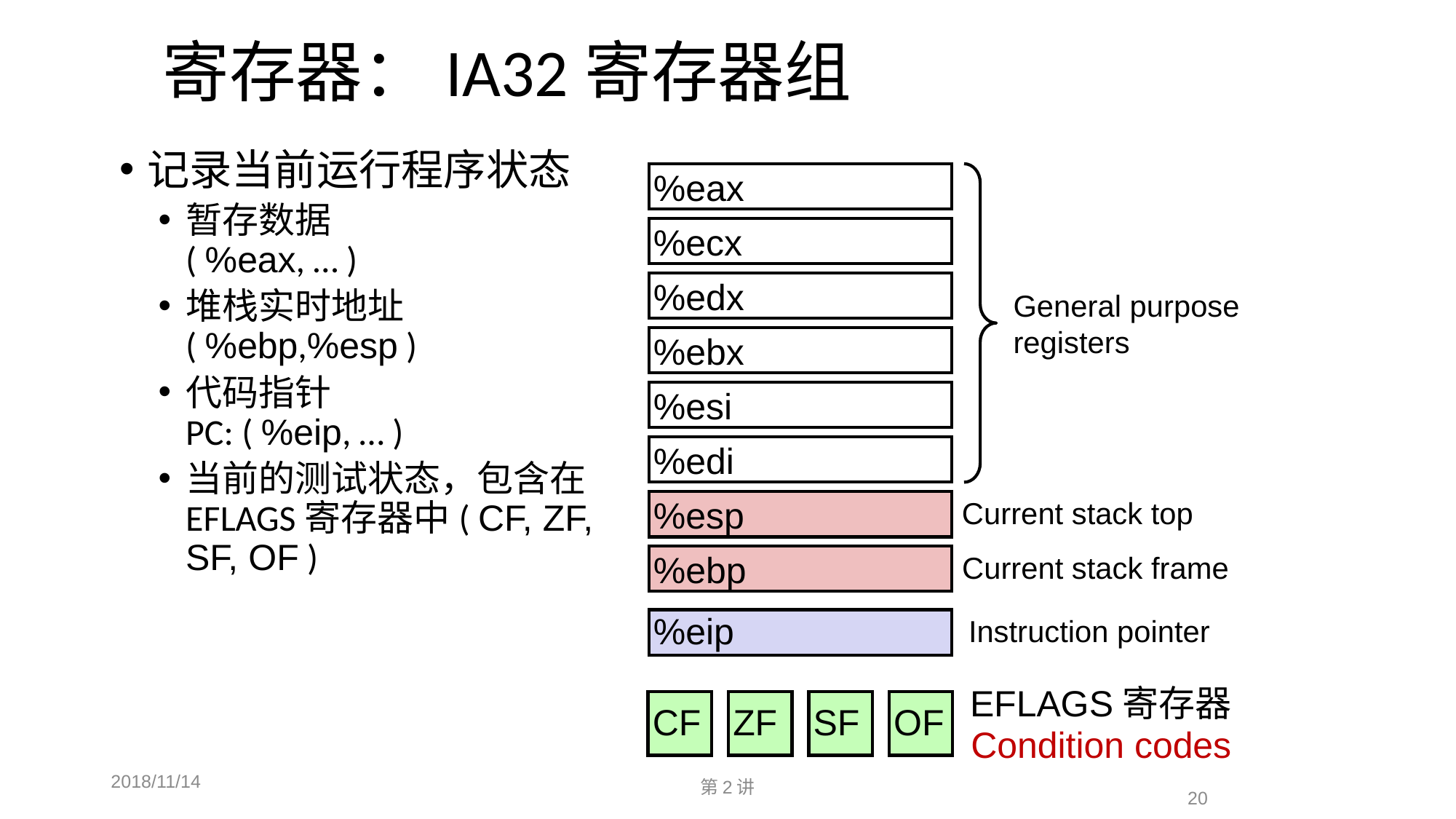

# 寄存器：IA32寄存器组
记录当前运行程序状态
暂存数据
( %eax, … )
堆栈实时地址
( %ebp,%esp )
代码指针
PC: ( %eip, … )
当前的测试状态，包含在EFLAGS寄存器中( CF, ZF, SF, OF )
%eax
%ecx
%edx
%ebx
%esi
%edi
%esp
%ebp

General purpose
registers
Current stack top
Current stack frame
Instruction pointer
%eip
EFLAGS寄存器
CF
ZF
SF
OF
Condition codes
2018/11/14
第2讲
20